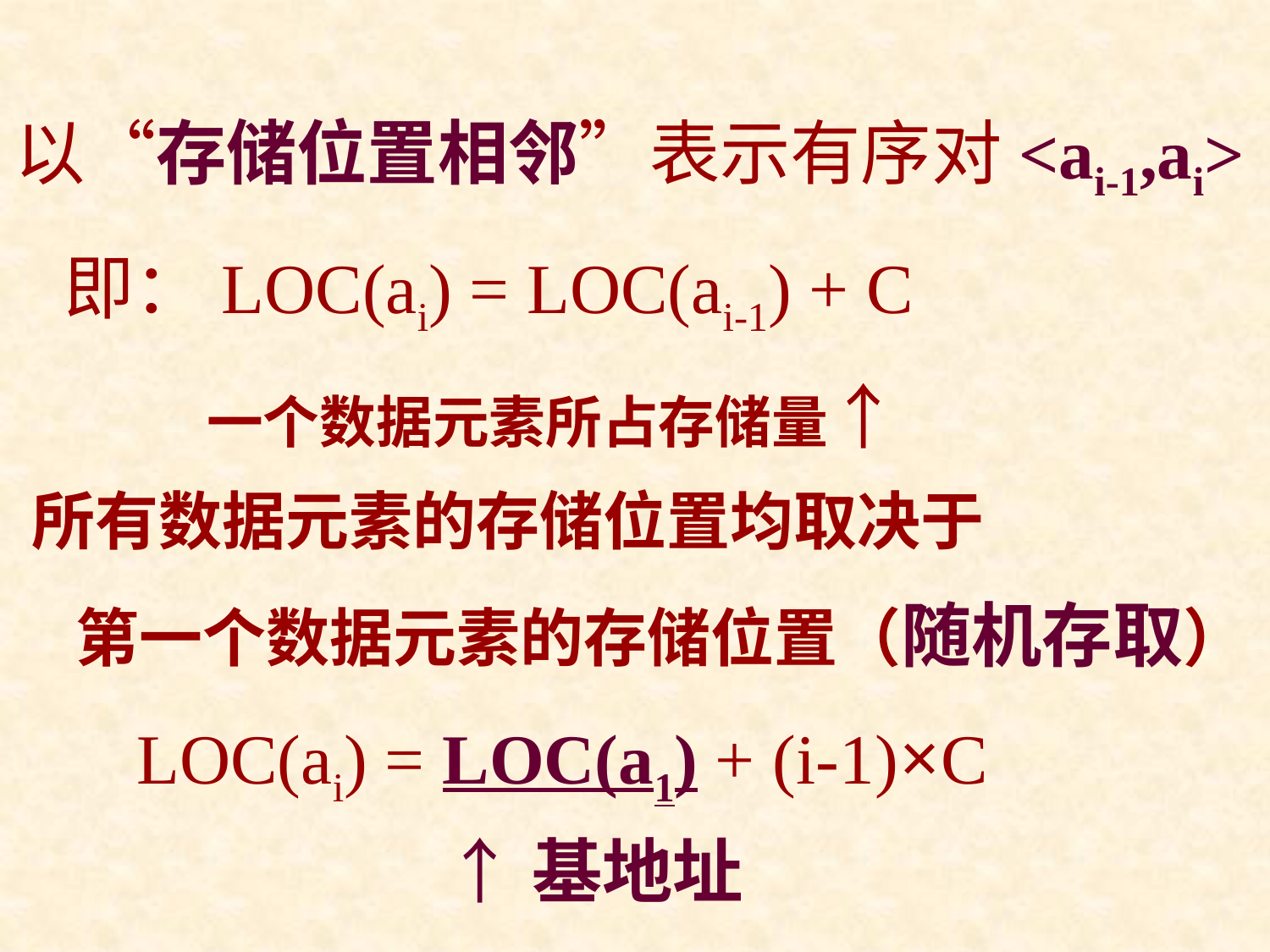

以“存储位置相邻”表示有序对<ai-1,ai>
  即：LOC(ai) = LOC(ai-1) + C
           一个数据元素所占存储量↑
所有数据元素的存储位置均取决于
  第一个数据元素的存储位置（随机存取）
      LOC(ai) = LOC(a1) + (i-1)×C
                          ↑基地址